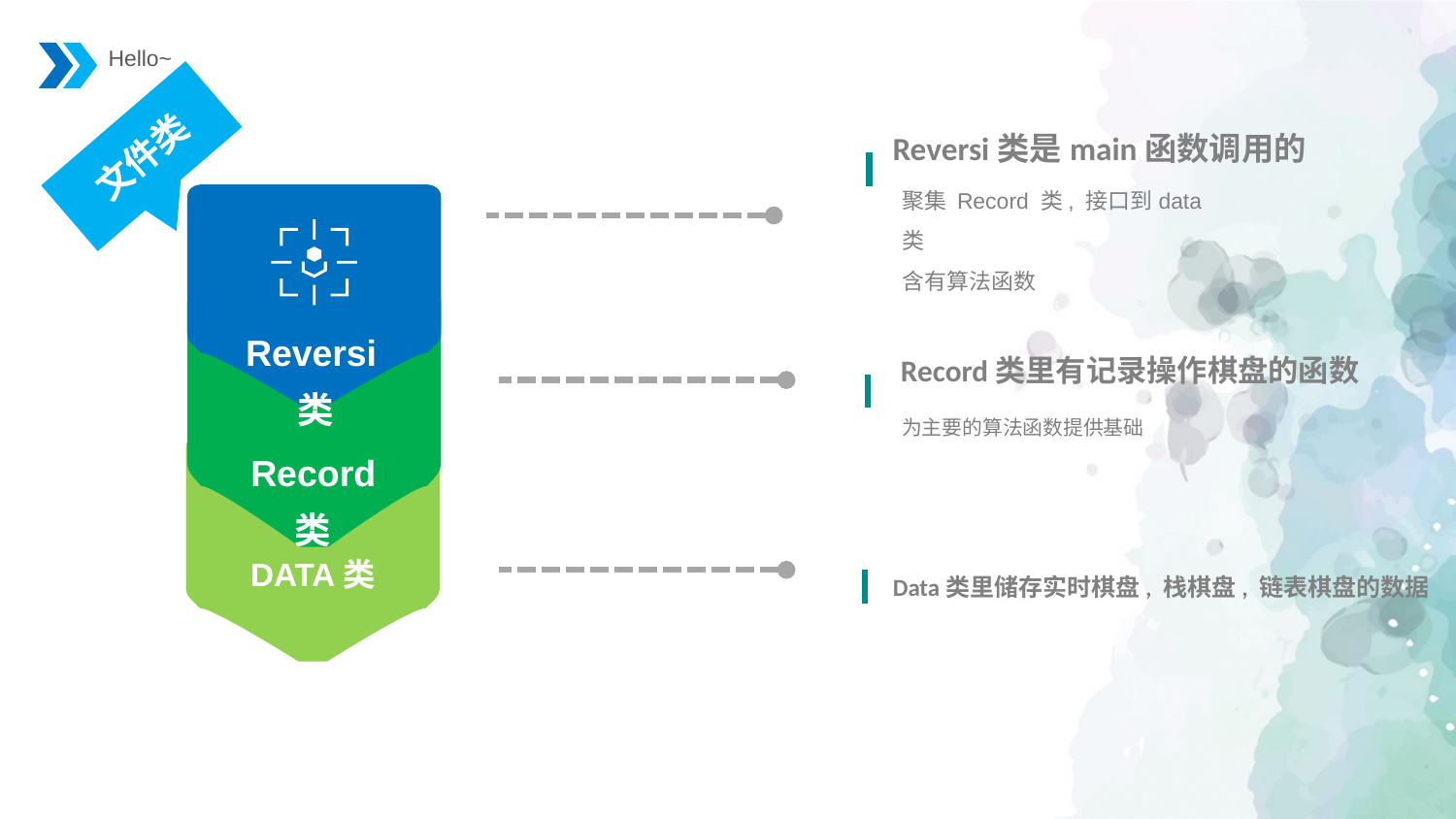

文件类

Reversi类是main函数调用的
聚集 Record 类, 接口到data类
含有算法函数

Reversi类
Record类里有记录操作棋盘的函数
为主要的算法函数提供基础
 Record类

DATA类
Data类里储存实时棋盘, 栈棋盘, 链表棋盘的数据